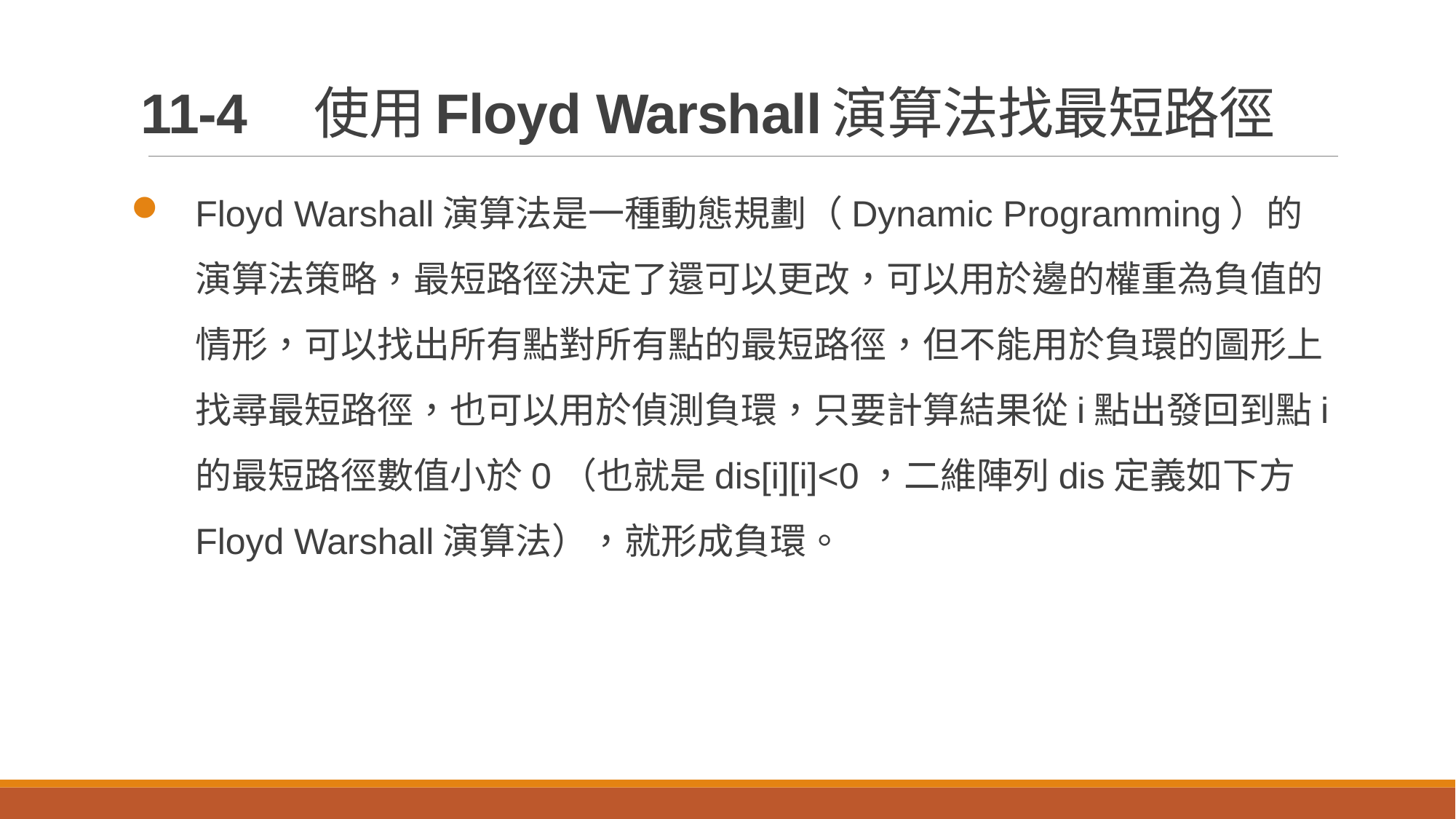

# 11-4　使用Floyd Warshall演算法找最短路徑
Floyd Warshall演算法是一種動態規劃（Dynamic Programming）的演算法策略，最短路徑決定了還可以更改，可以用於邊的權重為負值的情形，可以找出所有點對所有點的最短路徑，但不能用於負環的圖形上找尋最短路徑，也可以用於偵測負環，只要計算結果從i點出發回到點i的最短路徑數值小於0（也就是dis[i][i]<0，二維陣列dis定義如下方Floyd Warshall演算法），就形成負環。